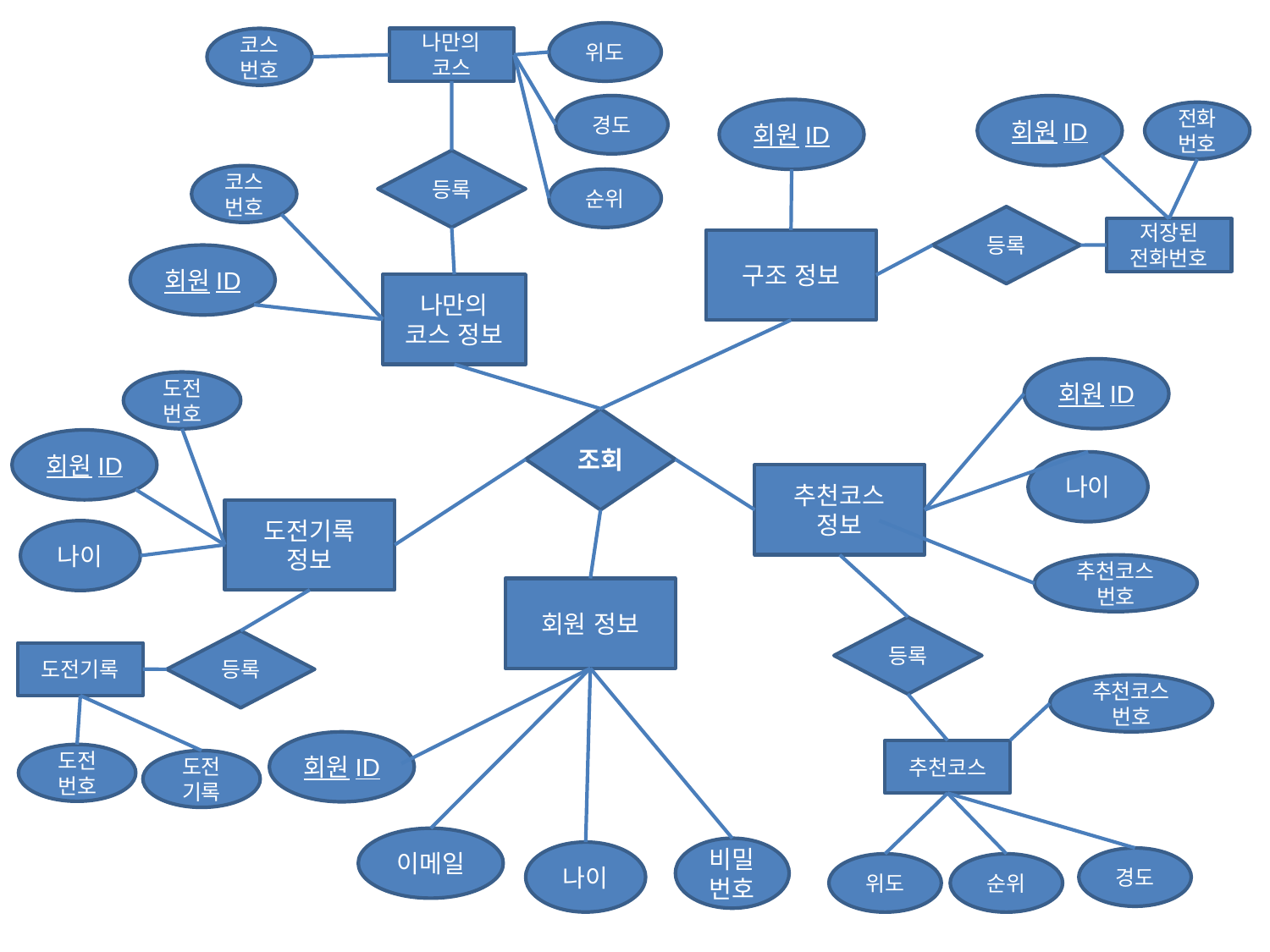

위도
코스번호
나만의
코스
경도
회원ID
회원ID
전화
번호
등록
코스번호
순위
등록
저장된
전화번호
구조 정보
회원ID
나만의 코스 정보
회원ID
도전
번호
조회
회원ID
나이
추천코스
정보
도전기록
정보
나이
추천코스
번호
회원 정보
등록
등록
도전기록
추천코스
번호
회원ID
추천코스
도전
번호
도전 기록
이메일
비밀
번호
나이
경도
위도
순위